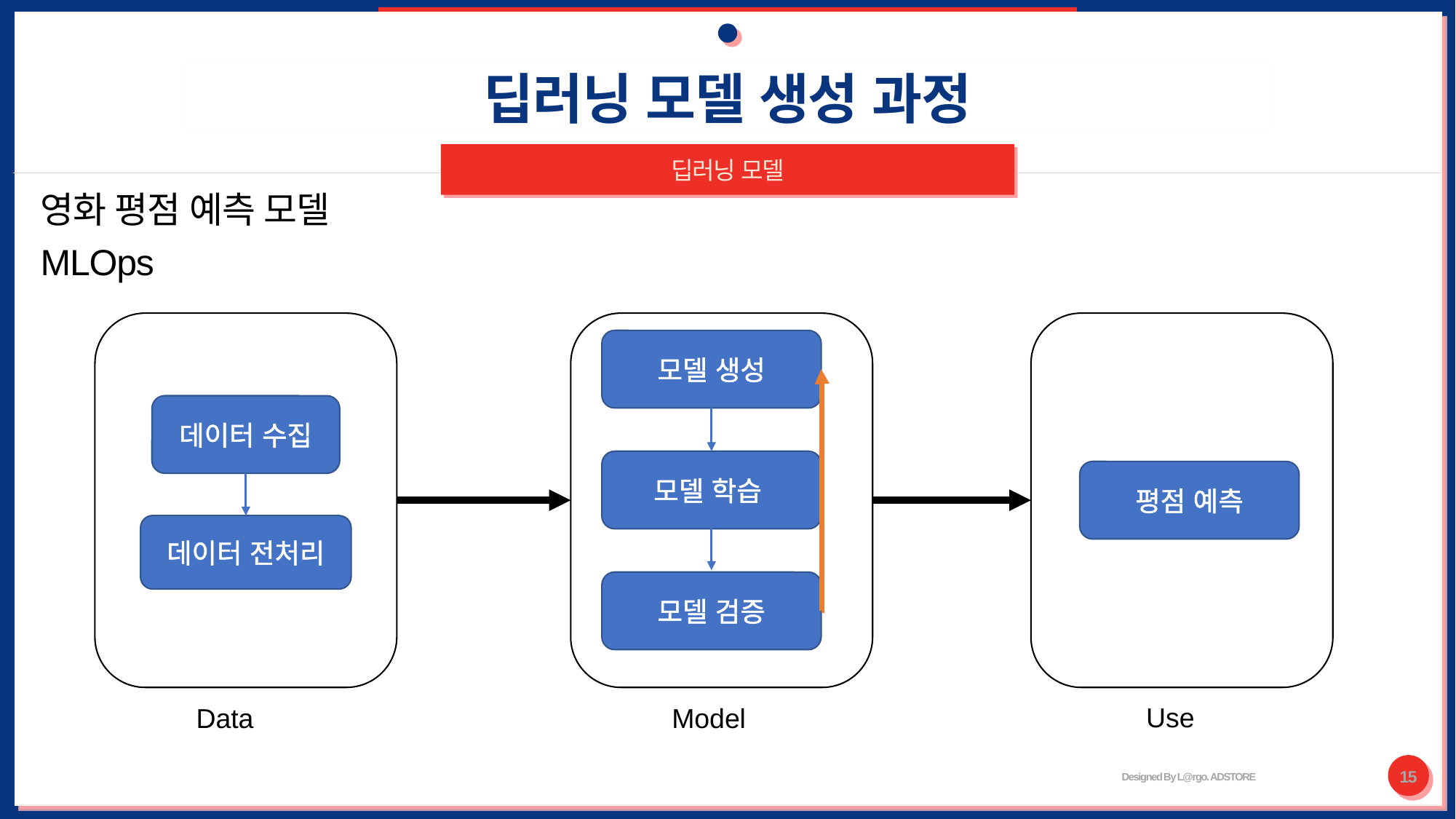

# 딥러닝 모델 생성 과정
딥러닝 모델
영화 평점 예측 모델
MLOps

모델 생성
데이터 수집
모델 학습
평점 예측
데이터 전처리
모델 검증
Use

Data
Model
Designed By L@rgo. ADSTORE
15